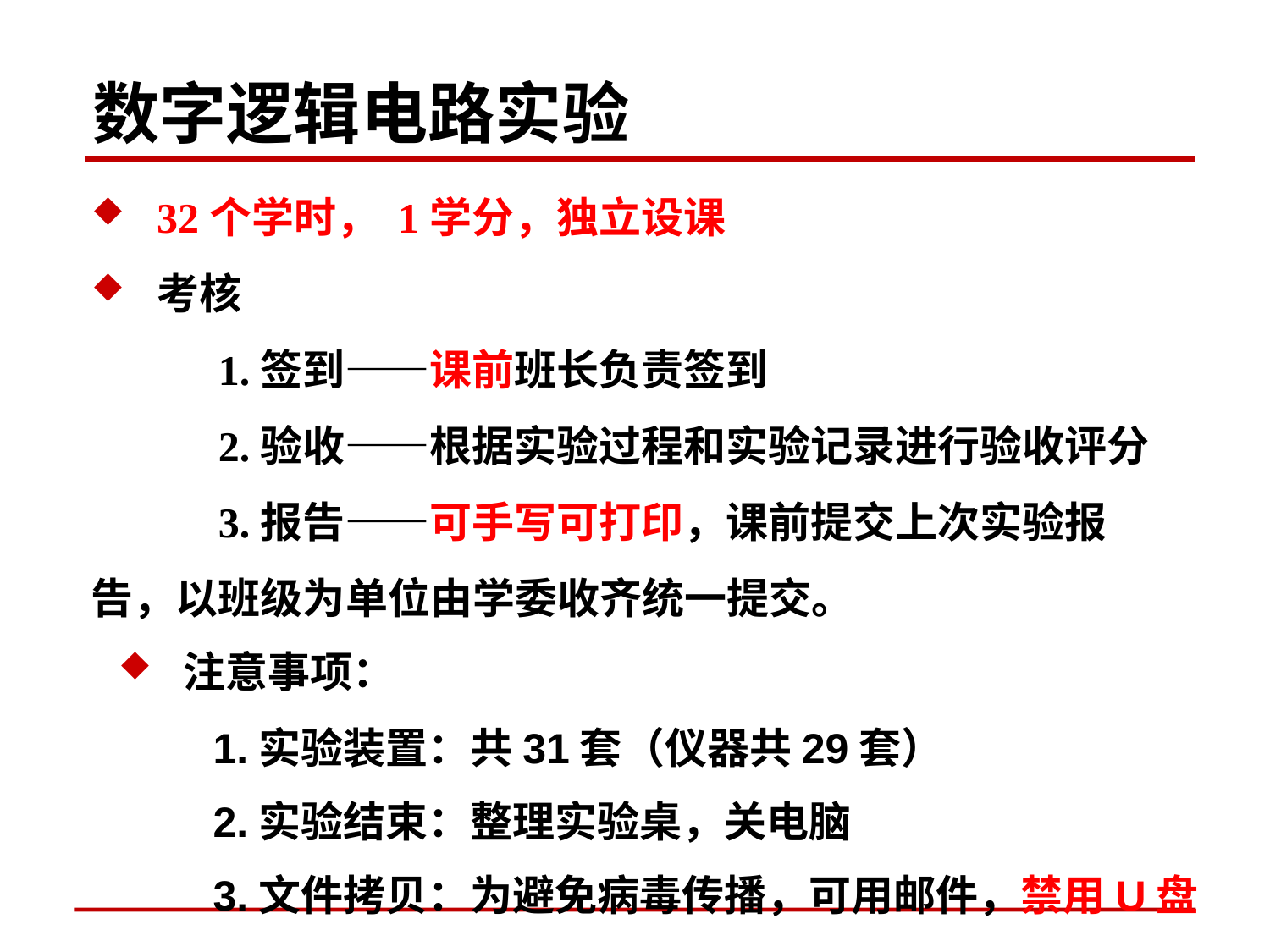

# 数字逻辑电路实验
32个学时， 1学分，独立设课
考核
	1.签到——课前班长负责签到
    	2.验收——根据实验过程和实验记录进行验收评分
            3.报告——可手写可打印，课前提交上次实验报告，以班级为单位由学委收齐统一提交。
注意事项：
        1.实验装置：共31套（仪器共29套）
        2.实验结束：整理实验桌，关电脑
        3.文件拷贝：为避免病毒传播，可用邮件，禁用U盘